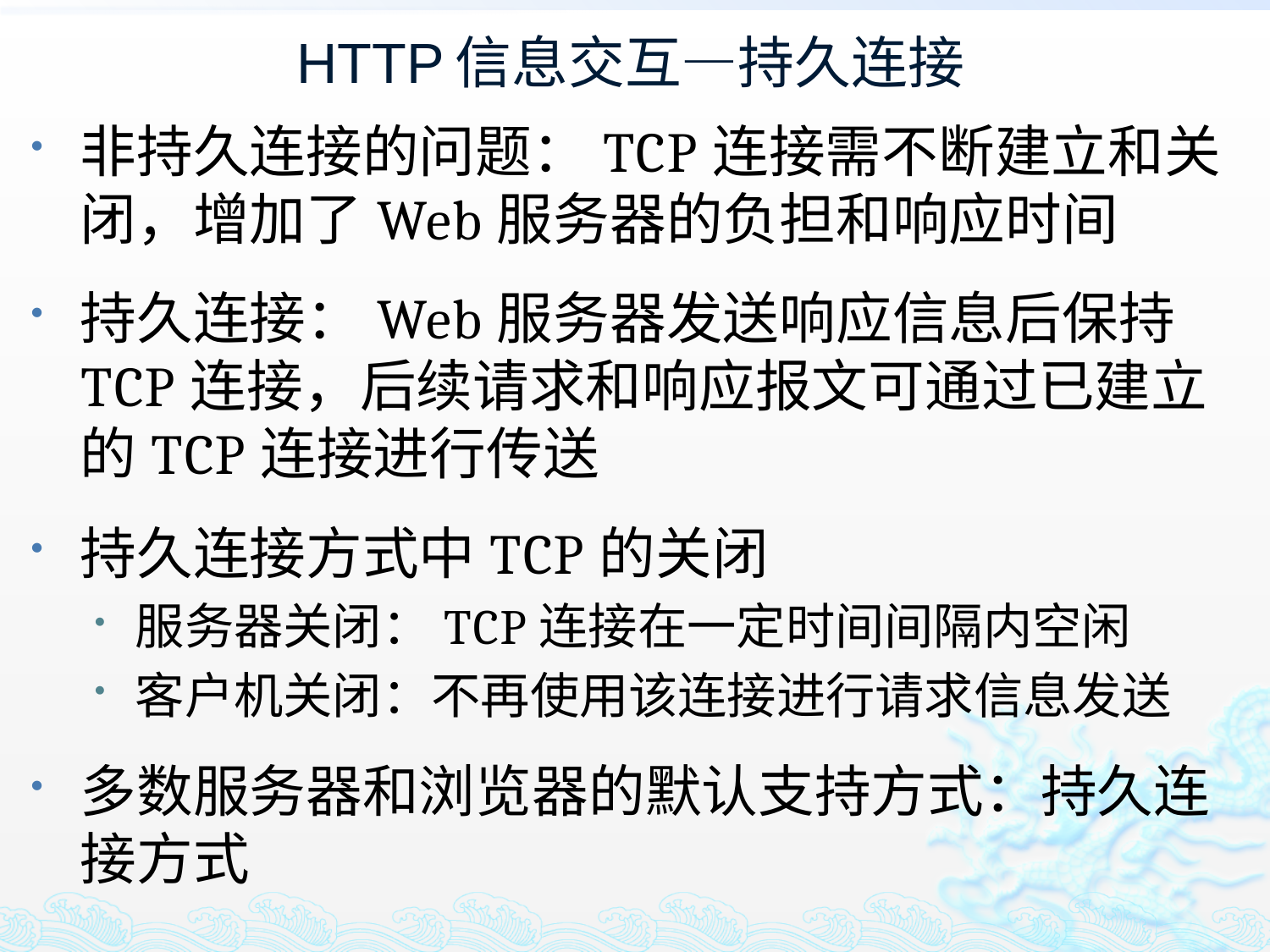

# HTTP信息交互—持久连接
非持久连接的问题：TCP连接需不断建立和关闭，增加了Web服务器的负担和响应时间
持久连接：Web服务器发送响应信息后保持TCP连接，后续请求和响应报文可通过已建立的TCP连接进行传送
持久连接方式中TCP的关闭
服务器关闭：TCP连接在一定时间间隔内空闲
客户机关闭：不再使用该连接进行请求信息发送
多数服务器和浏览器的默认支持方式：持久连接方式